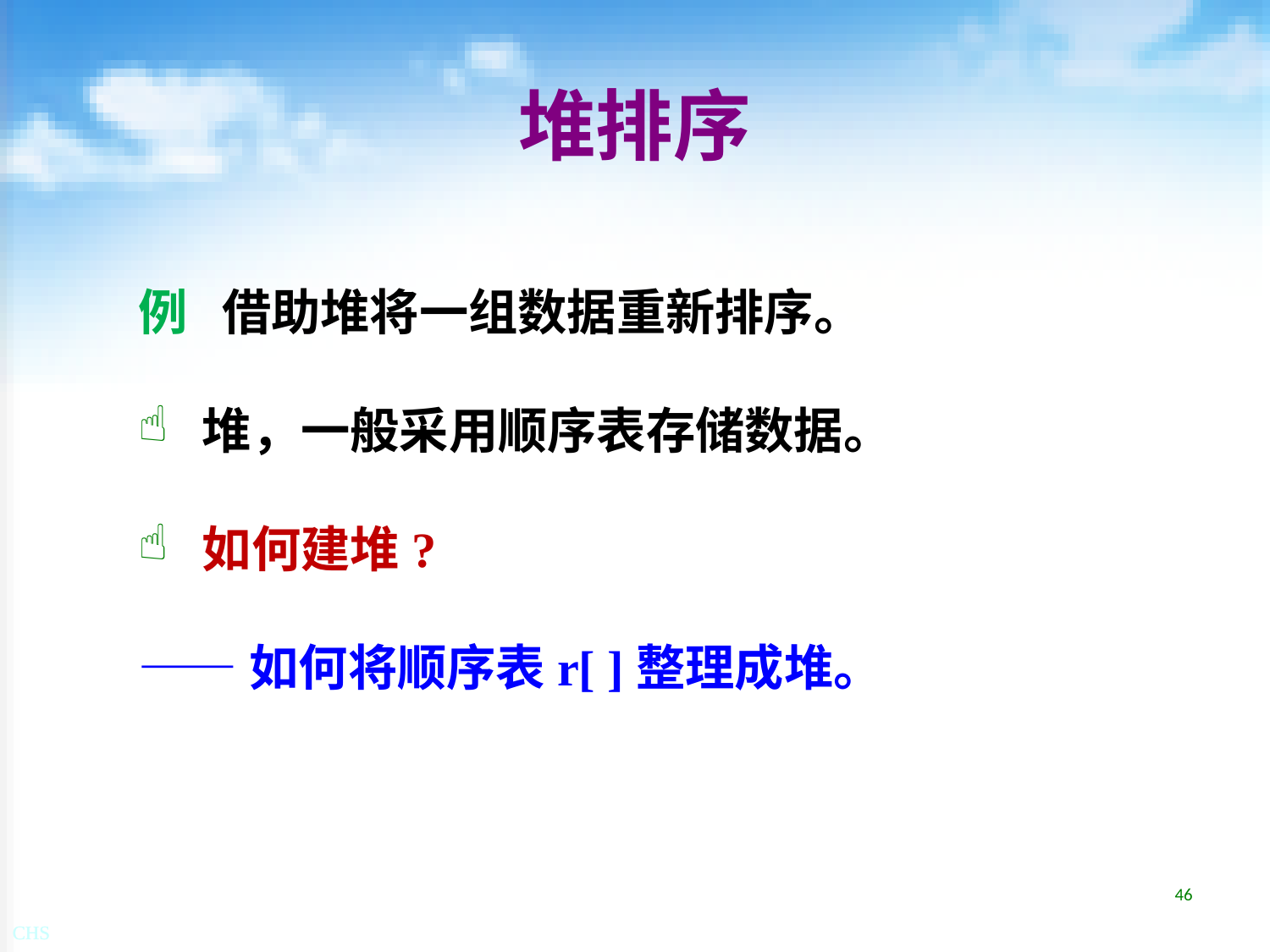

# 堆排序
例   借助堆将一组数据重新排序。
堆，一般采用顺序表存储数据。
如何建堆?
——如何将顺序表r[ ]整理成堆。
46